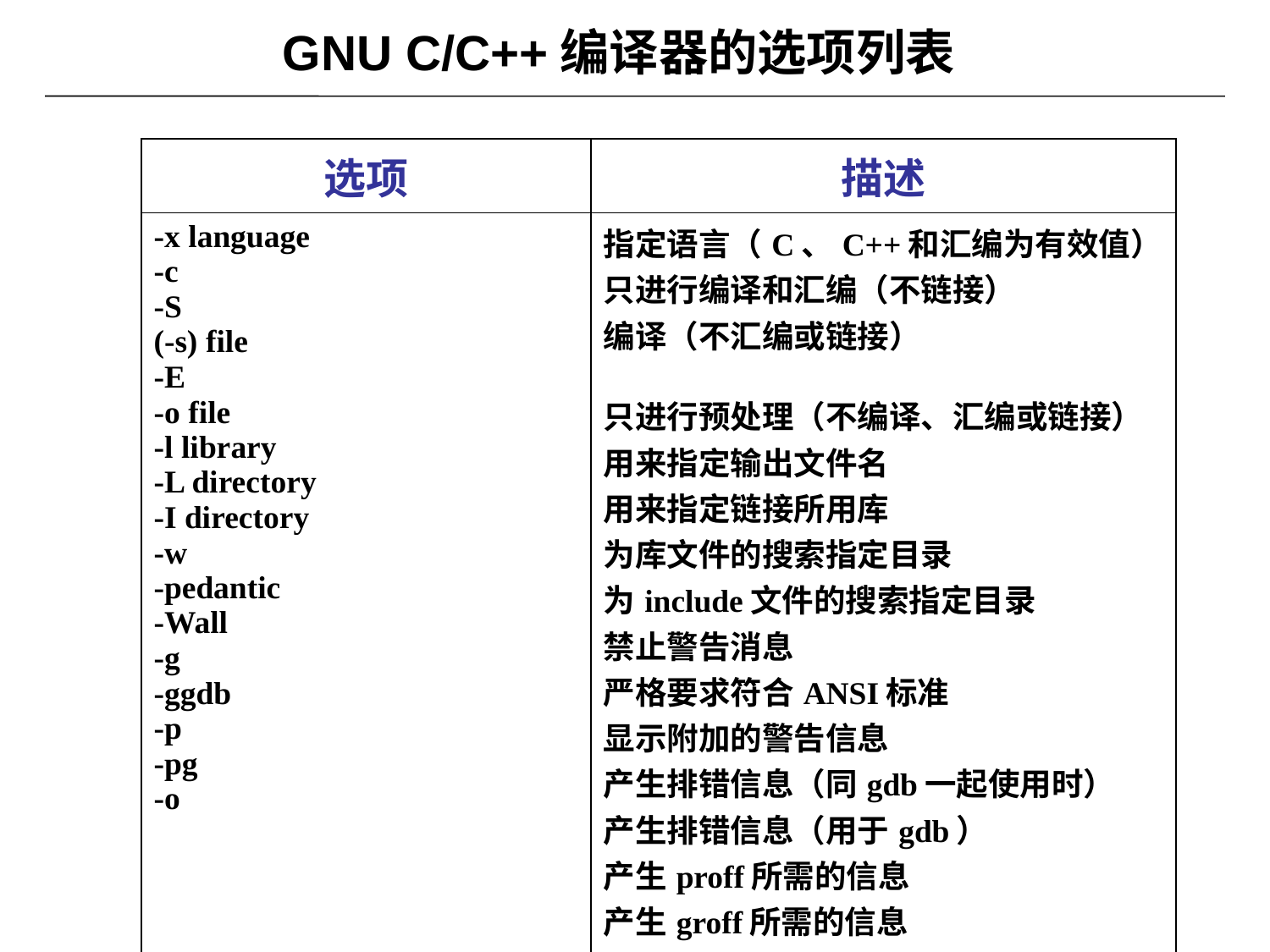

# GNU C/C++编译器的选项列表
| 选项 | 描述 |
| --- | --- |
| -x language -c -S (-s) file -E -o file -l library -L directory -I directory -w -pedantic -Wall -g -ggdb -p -pg -o | 指定语言（C、C++和汇编为有效值） 只进行编译和汇编（不链接） 编译（不汇编或链接） 只进行预处理（不编译、汇编或链接） 用来指定输出文件名 用来指定链接所用库 为库文件的搜索指定目录 为include文件的搜索指定目录 禁止警告消息 严格要求符合ANSI标准 显示附加的警告信息 产生排错信息（同gdb一起使用时） 产生排错信息（用于gdb） 产生proff所需的信息 产生groff所需的信息 优化 |